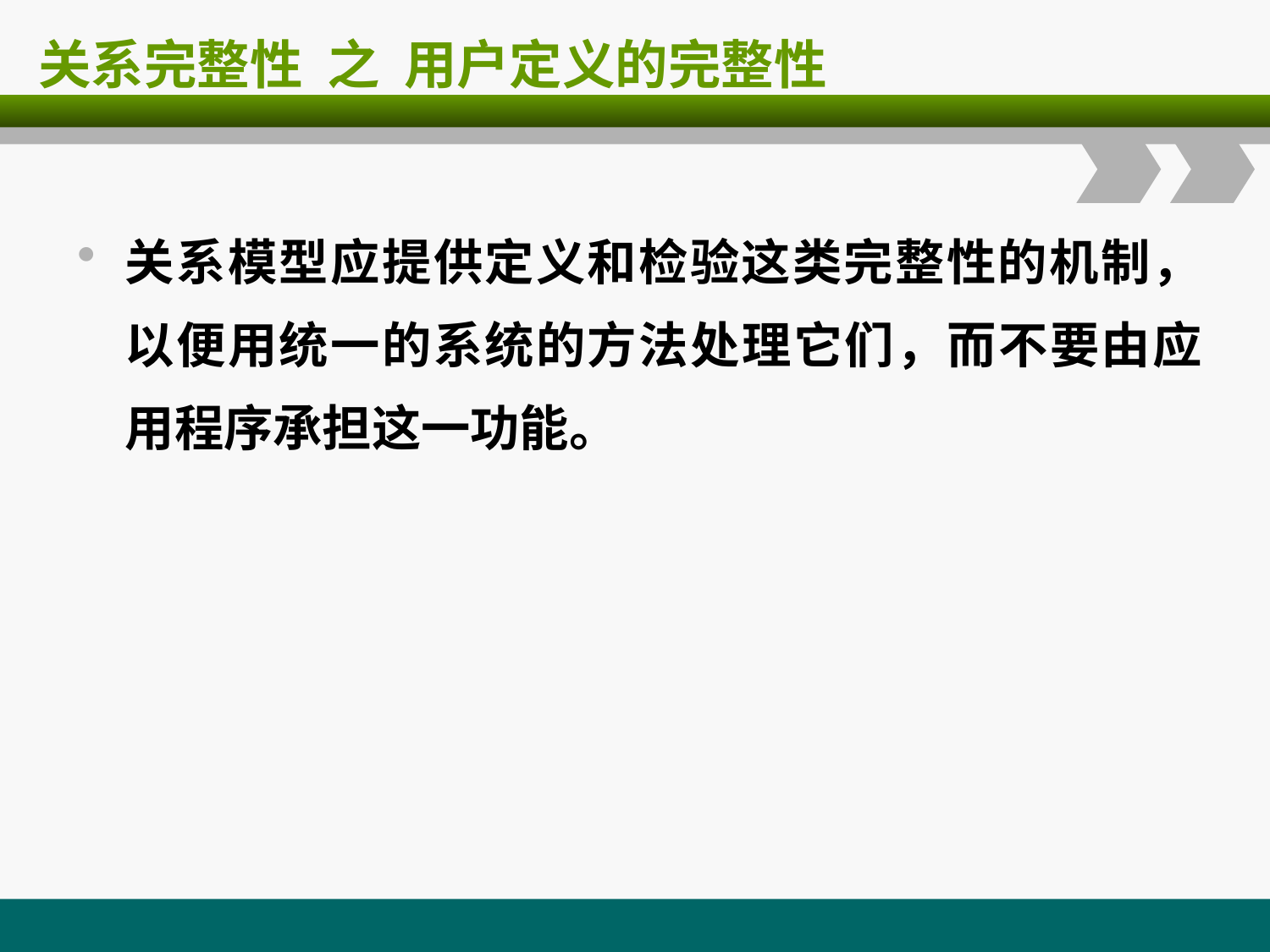

# 关系完整性  之  用户定义的完整性
关系模型应提供定义和检验这类完整性的机制，以便用统一的系统的方法处理它们，而不要由应用程序承担这一功能。